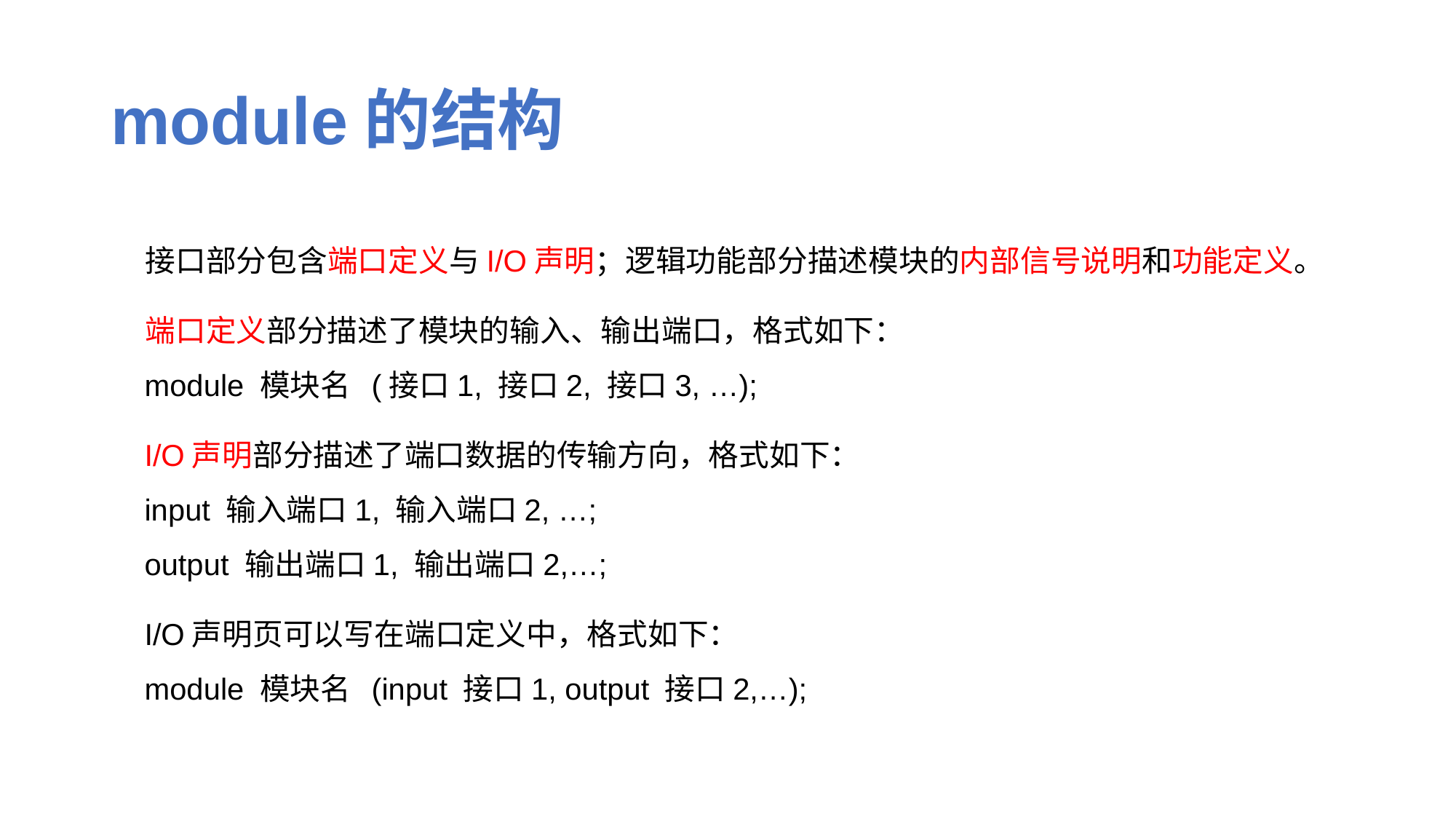

# module的结构
    接口部分包含端口定义与I/O声明；逻辑功能部分描述模块的内部信号说明和功能定义。
    端口定义部分描述了模块的输入、输出端口，格式如下：
    module 模块名  (接口1, 接口2, 接口3, …);
    I/O声明部分描述了端口数据的传输方向，格式如下：
    input 输入端口1, 输入端口2, …;
    output 输出端口1, 输出端口2,…;
    I/O声明页可以写在端口定义中，格式如下：
    module 模块名  (input 接口1, output 接口2,…);